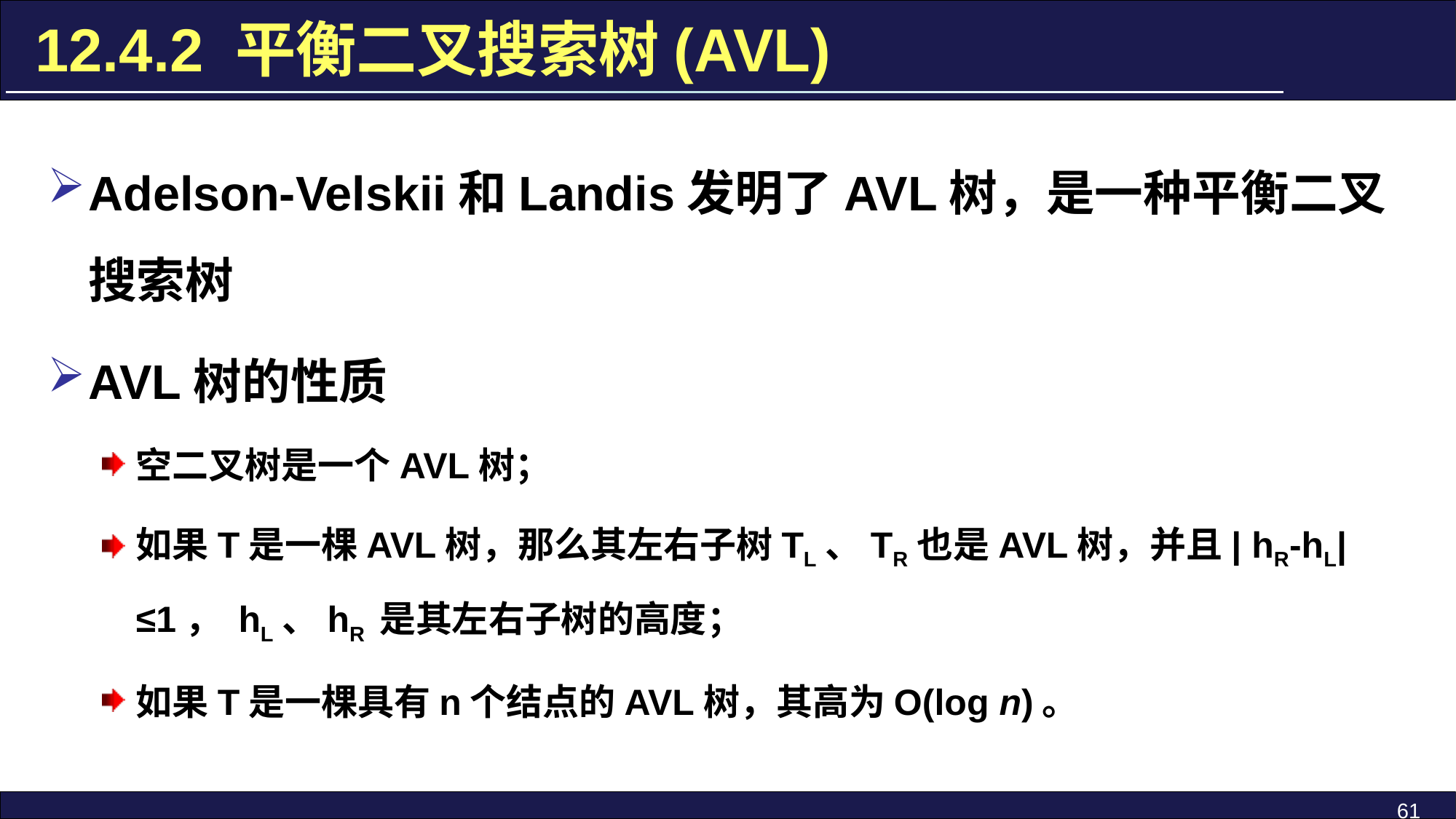

# 12.4.2 平衡二叉搜索树(AVL)
Adelson-Velskii和Landis发明了AVL树，是一种平衡二叉搜索树
AVL树的性质
空二叉树是一个AVL树；
如果T是一棵AVL树，那么其左右子树TL、TR也是AVL树，并且| hR-hL|≤1， hL、hR 是其左右子树的高度；
如果T是一棵具有n个结点的AVL树，其高为O(log n)。

61